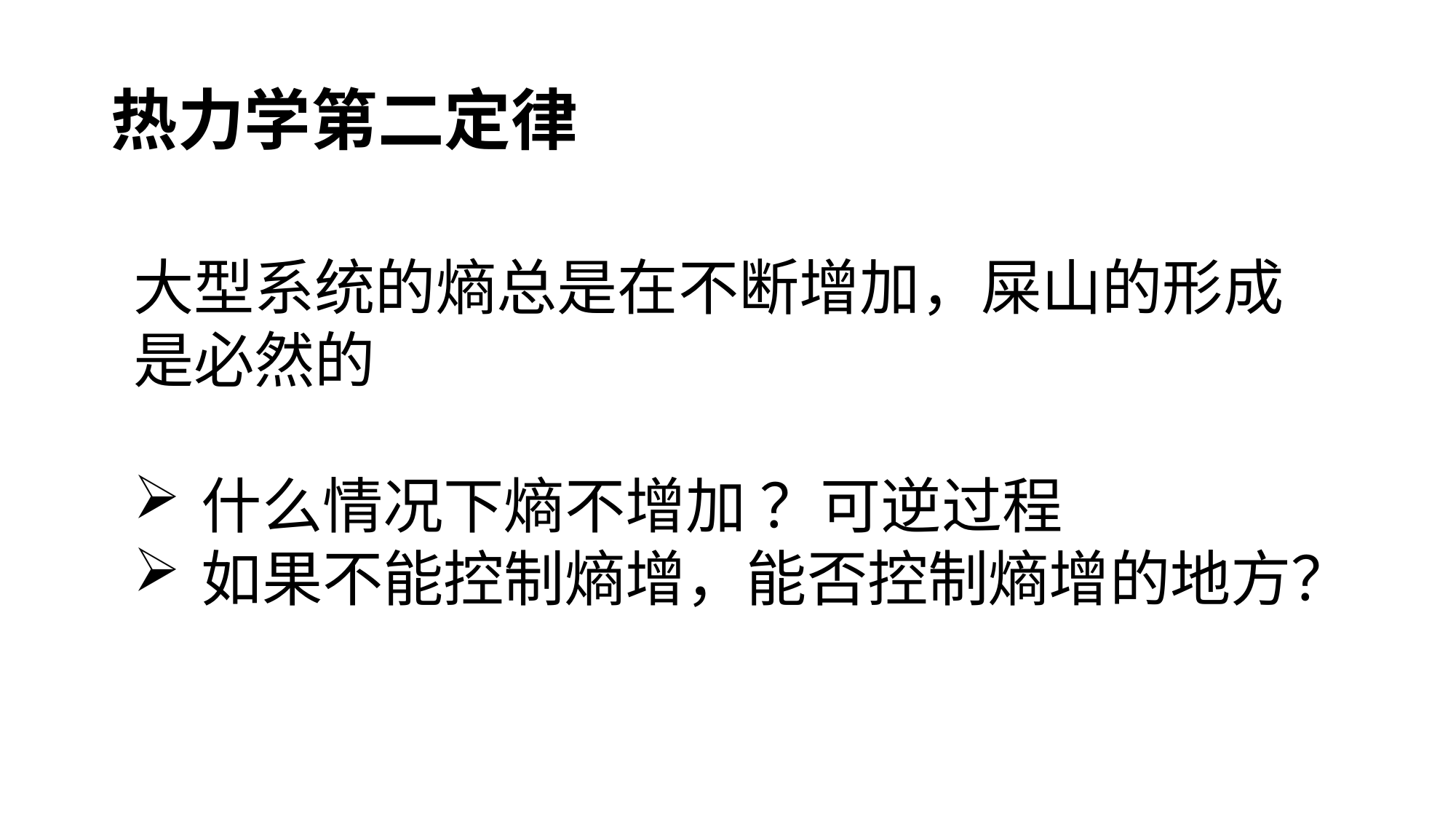

# 热力学第二定律
大型系统的熵总是在不断增加，屎山的形成是必然的

什么情况下熵不增加 ？可逆过程
如果不能控制熵增，能否控制熵增的地方？